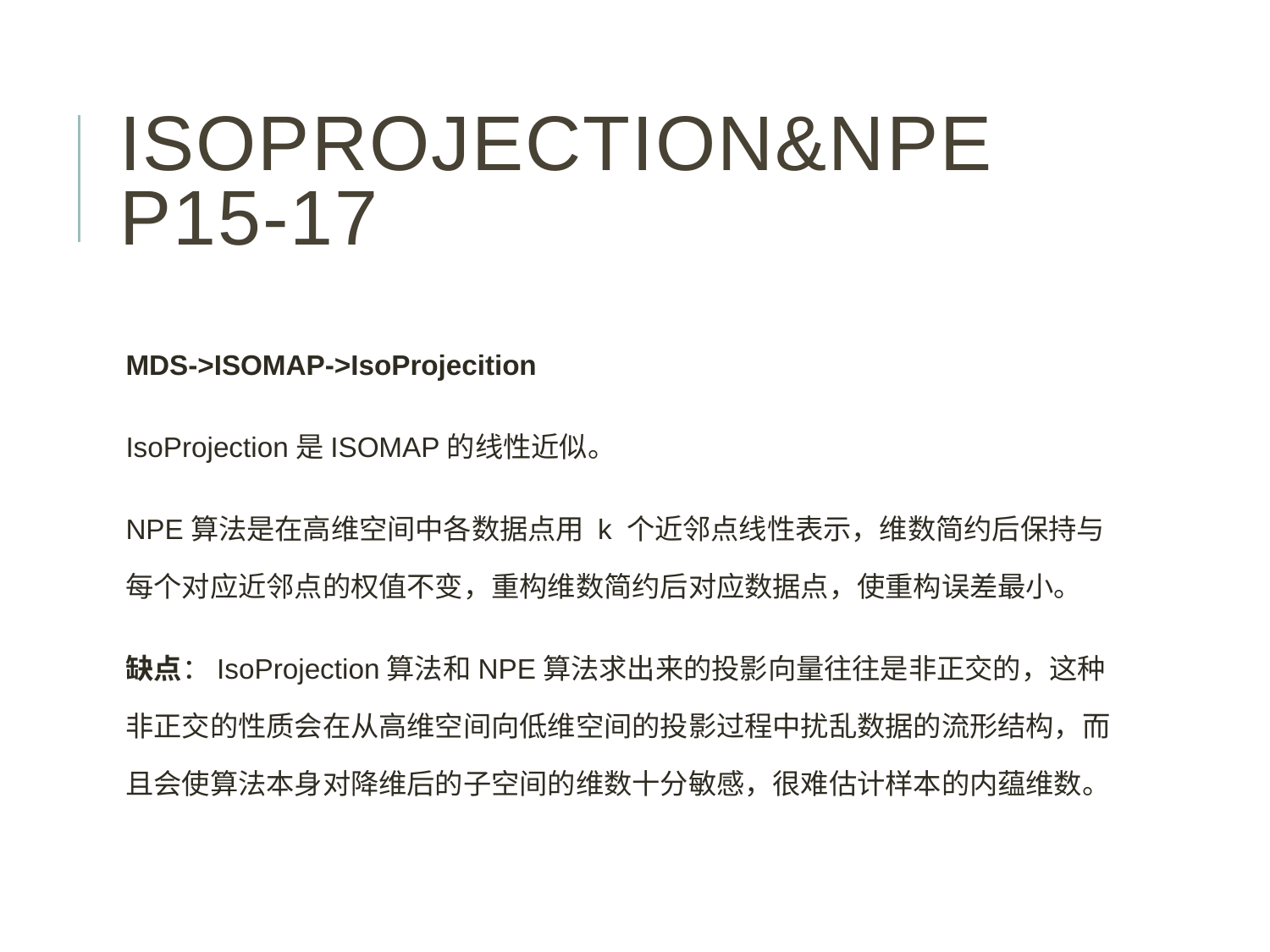

# IsoProjection&NPE   p15-17
MDS->ISOMAP->IsoProjecition
IsoProjection是ISOMAP的线性近似。
NPE算法是在高维空间中各数据点用 k 个近邻点线性表示，维数简约后保持与每个对应近邻点的权值不变，重构维数简约后对应数据点，使重构误差最小。
缺点：IsoProjection算法和NPE算法求出来的投影向量往往是非正交的，这种非正交的性质会在从高维空间向低维空间的投影过程中扰乱数据的流形结构，而且会使算法本身对降维后的子空间的维数十分敏感，很难估计样本的内蕴维数。